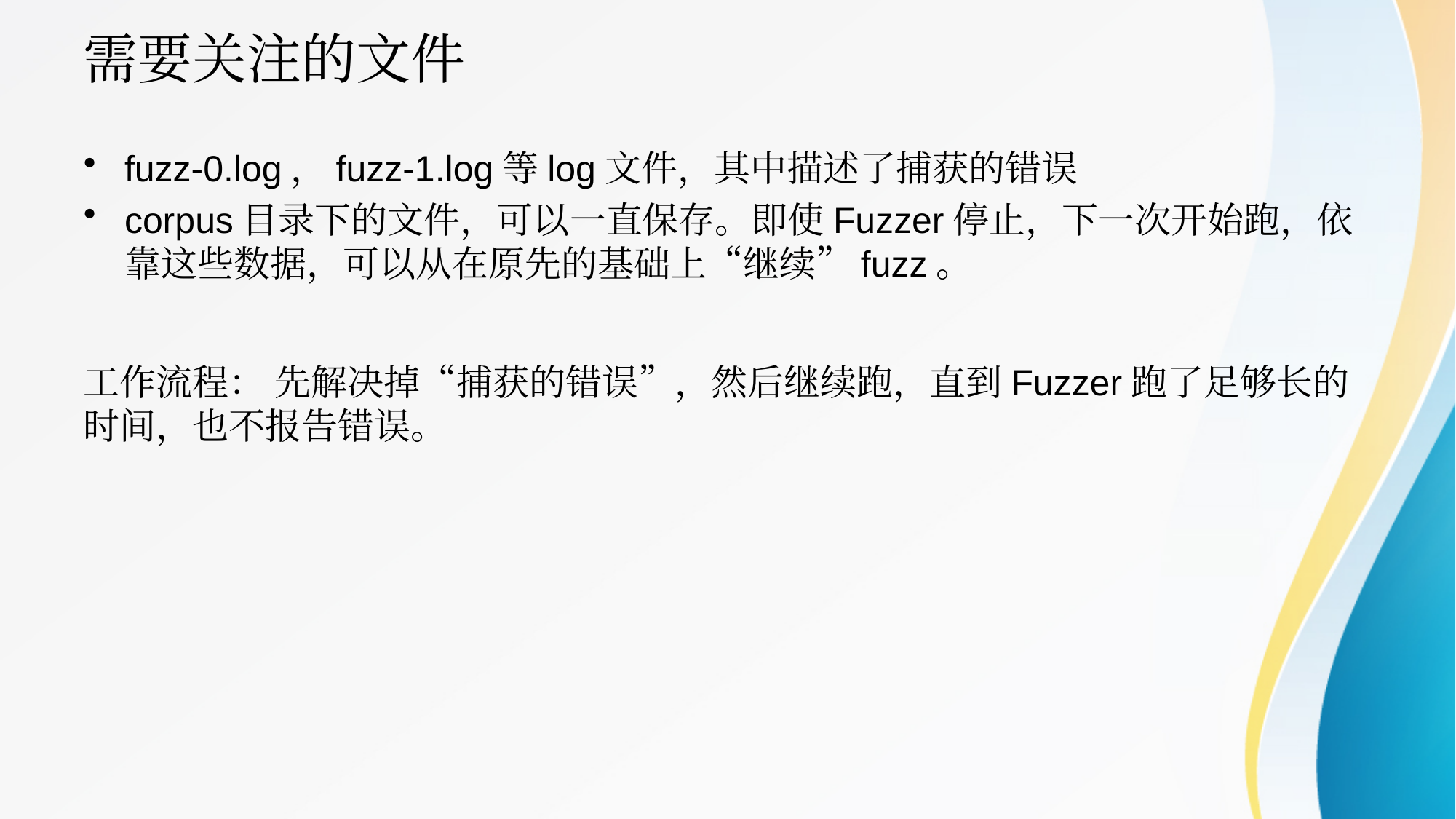

# 需要关注的文件
fuzz-0.log，fuzz-1.log等log文件，其中描述了捕获的错误
corpus目录下的文件，可以一直保存。即使Fuzzer停止，下一次开始跑，依靠这些数据，可以从在原先的基础上“继续”fuzz。

工作流程： 先解决掉“捕获的错误”，然后继续跑，直到Fuzzer跑了足够长的时间，也不报告错误。